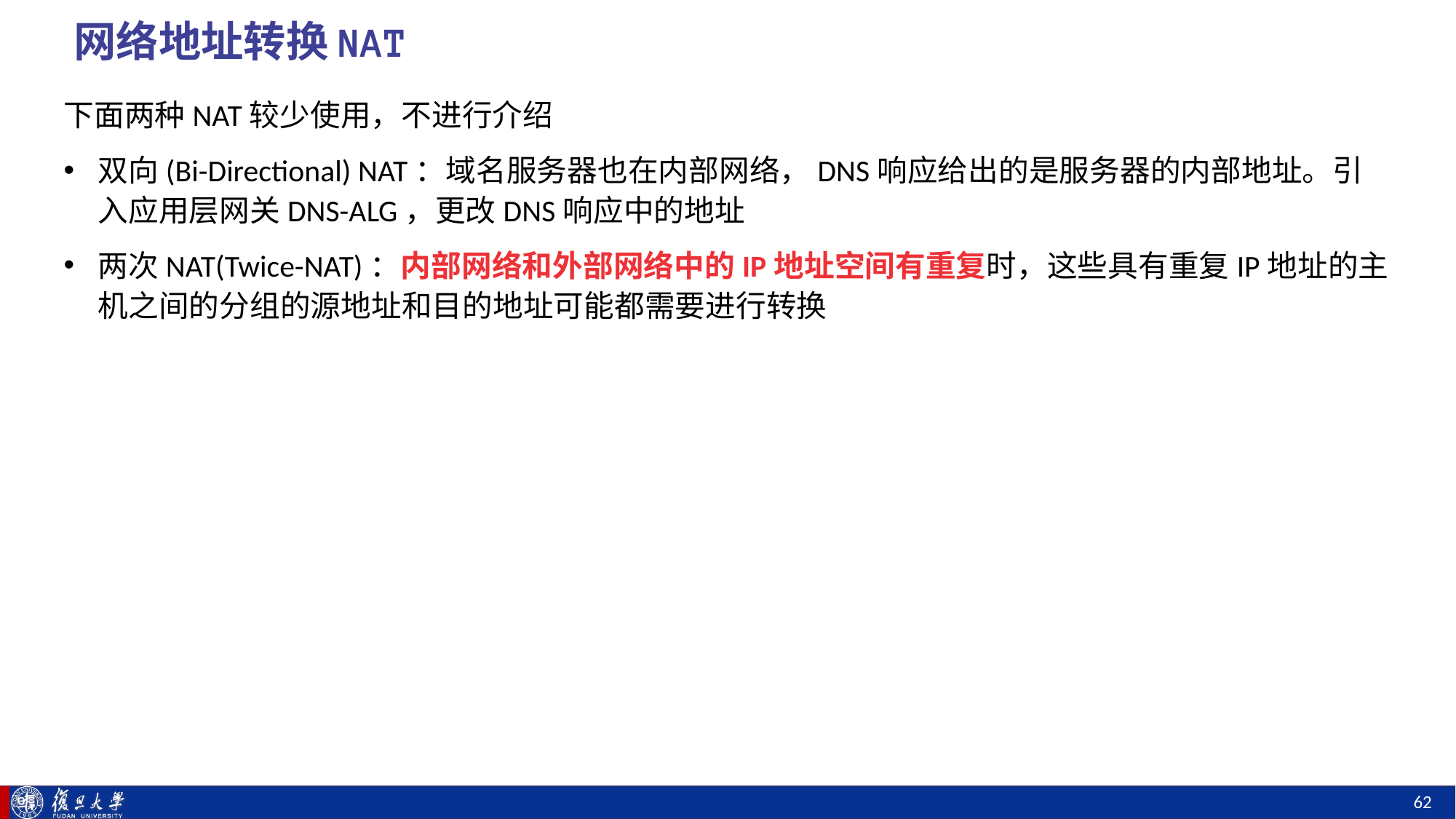

# 网络地址转换NAT
下面两种NAT较少使用，不进行介绍
双向(Bi-Directional) NAT：域名服务器也在内部网络，DNS响应给出的是服务器的内部地址。引入应用层网关DNS-ALG，更改DNS响应中的地址
两次NAT(Twice-NAT)：内部网络和外部网络中的IP地址空间有重复时，这些具有重复IP地址的主机之间的分组的源地址和目的地址可能都需要进行转换